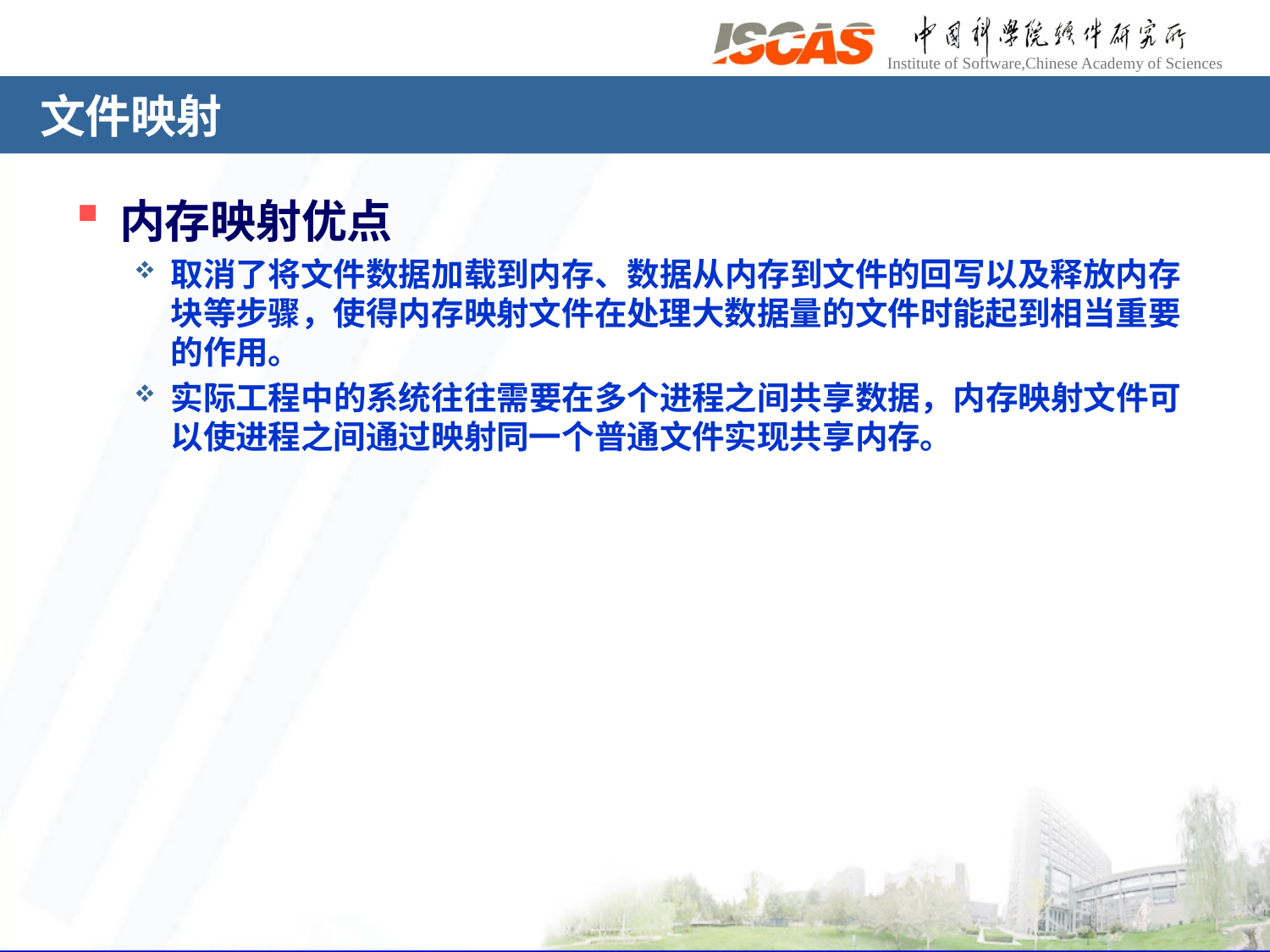

# 文件映射
内存映射优点
取消了将文件数据加载到内存、数据从内存到文件的回写以及释放内存块等步骤，使得内存映射文件在处理大数据量的文件时能起到相当重要的作用。
实际工程中的系统往往需要在多个进程之间共享数据，内存映射文件可以使进程之间通过映射同一个普通文件实现共享内存。